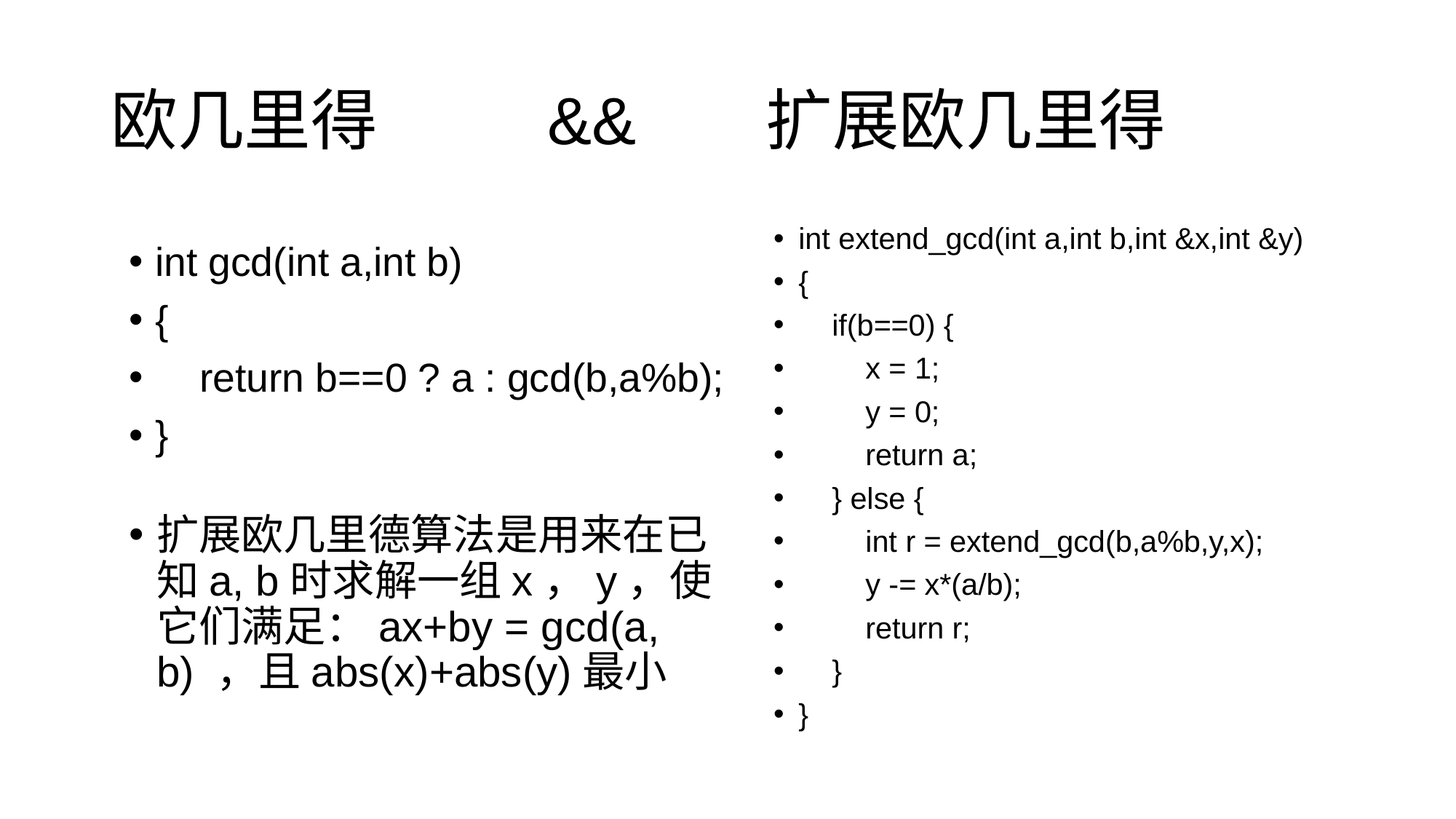

# 欧几里得		&&		扩展欧几里得
int extend_gcd(int a,int b,int &x,int &y)
{
    if(b==0) {
        x = 1;
        y = 0;
        return a;
    } else {
        int r = extend_gcd(b,a%b,y,x);
        y -= x*(a/b);
        return r;
    }
}
int gcd(int a,int b)
{
    return b==0 ? a : gcd(b,a%b);
}

扩展欧几里德算法是用来在已知a, b时求解一组x，y，使它们满足：ax+by = gcd(a, b) ，且abs(x)+abs(y)最小